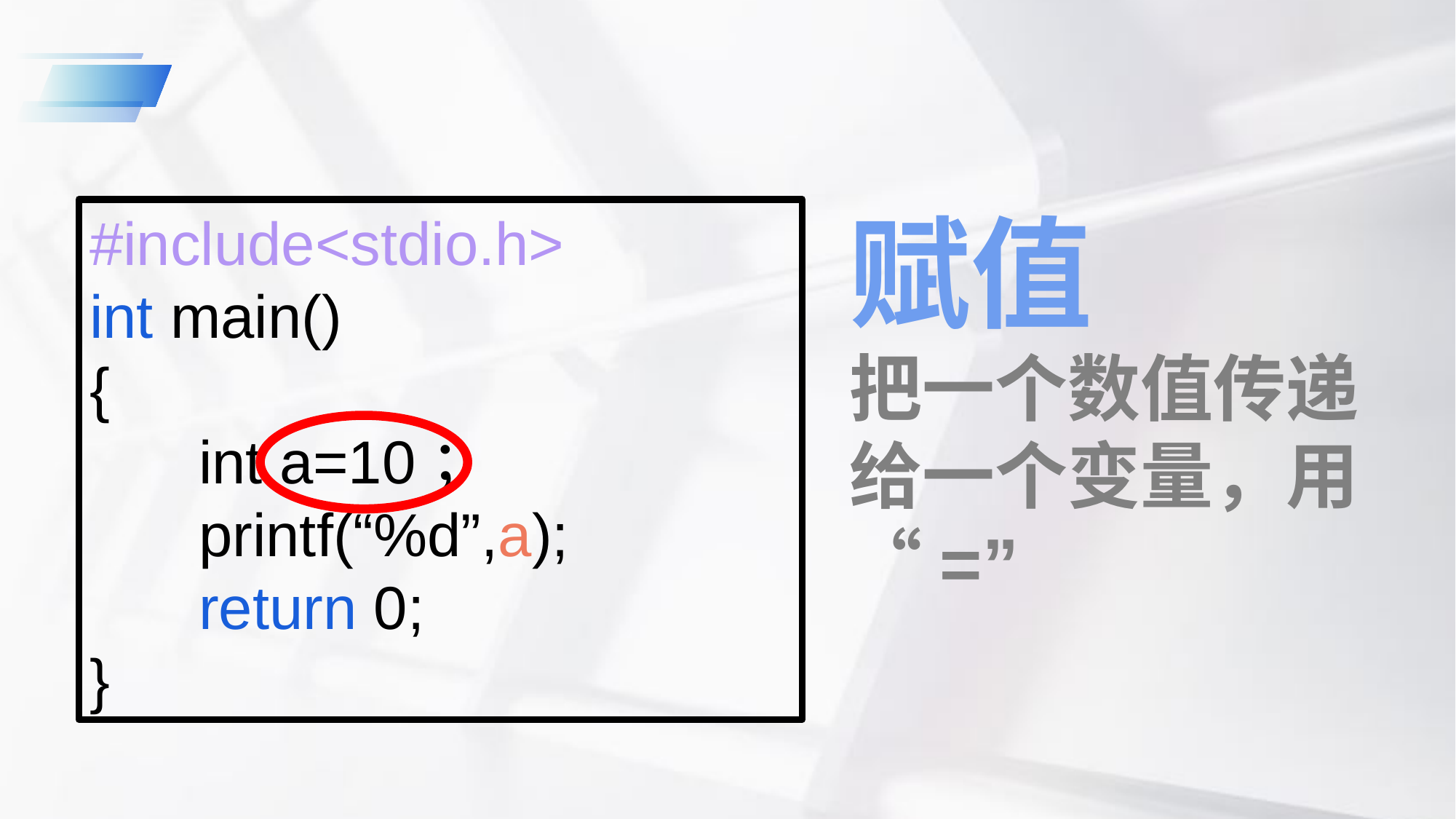

赋值
把一个数值传递给一个变量，用“=”
#include<stdio.h>
int main()
{
	int a=10；
	printf(“%d”,a);
	return 0;
}